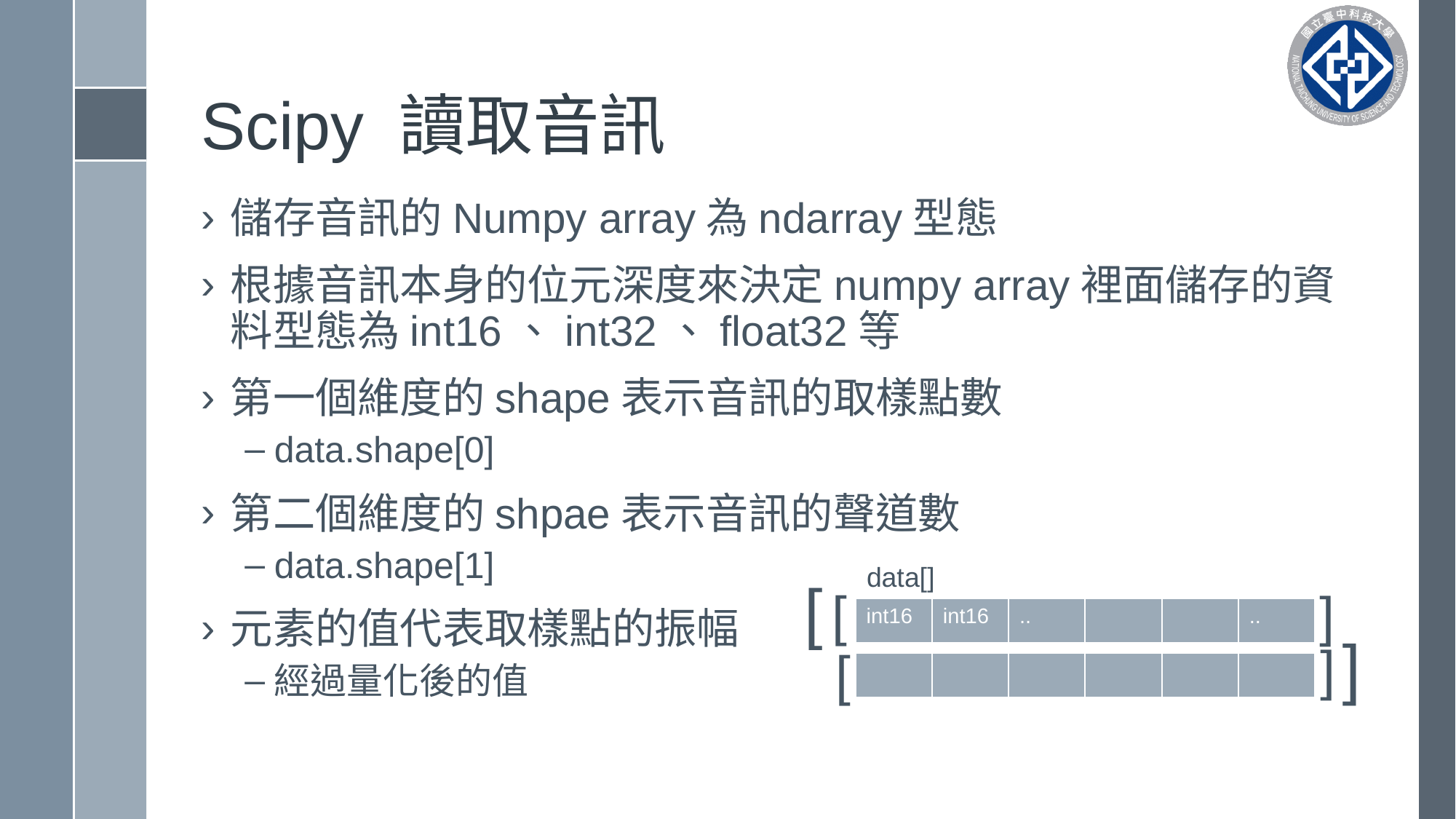

# Scipy 讀取音訊
儲存音訊的Numpy array為ndarray型態
根據音訊本身的位元深度來決定numpy array裡面儲存的資料型態為int16、int32、float32等
第一個維度的shape表示音訊的取樣點數
data.shape[0]
第二個維度的shpae表示音訊的聲道數
data.shape[1]
元素的值代表取樣點的振幅
經過量化後的值
data[]
[
[
[
| int16 | int16 | .. |  |  | .. |
| --- | --- | --- | --- | --- | --- |
[
[
[
|  |  |  |  |  |  |
| --- | --- | --- | --- | --- | --- |